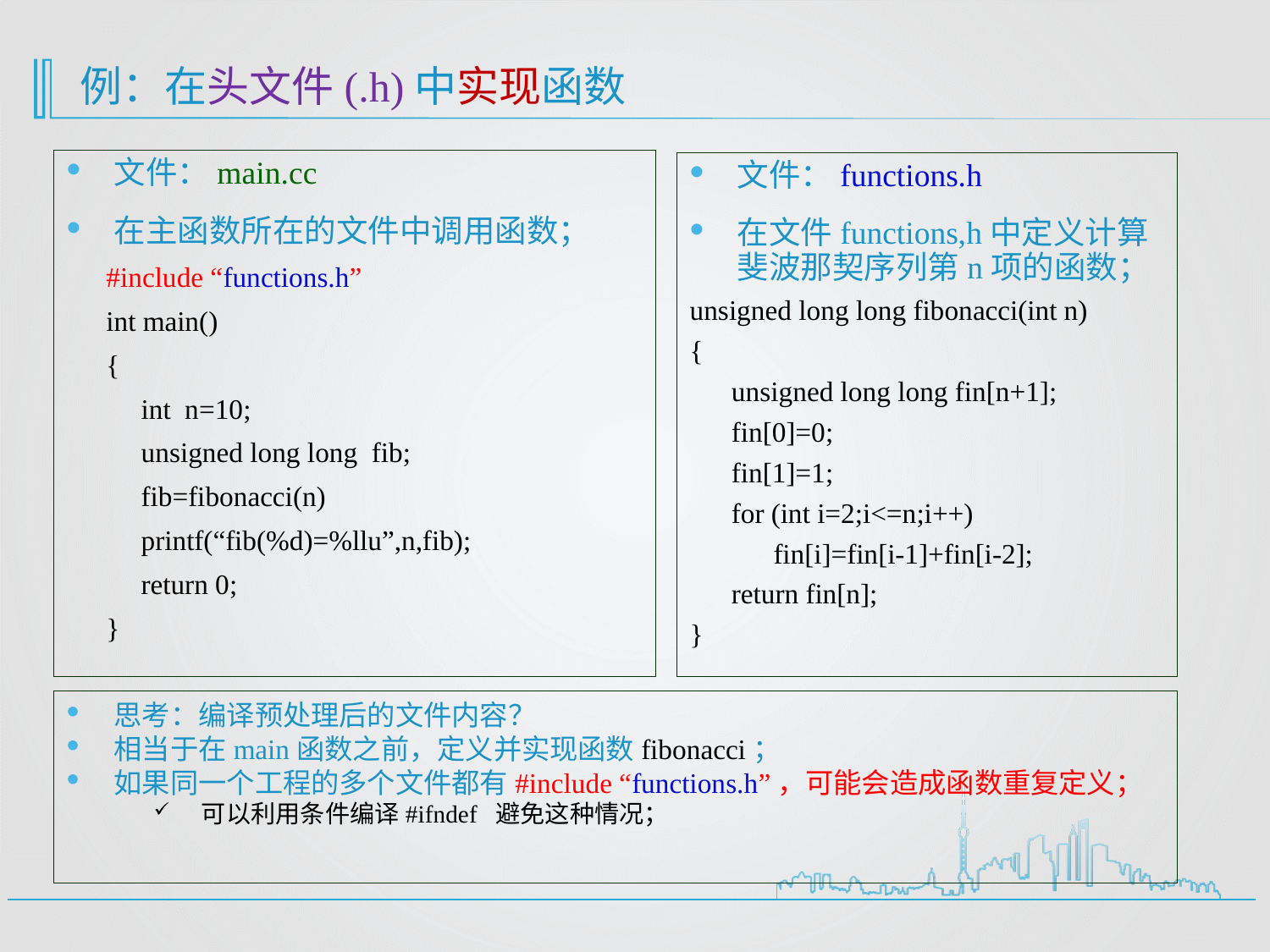

# 例：在头文件(.h)中实现函数
文件：main.cc
在主函数所在的文件中调用函数；
#include “functions.h”
int main()
{
     int  n=10;
     unsigned long long  fib;
     fib=fibonacci(n)
     printf(“fib(%d)=%llu”,n,fib);
     return 0;
}
文件：functions.h
在文件functions,h中定义计算斐波那契序列第n项的函数；
unsigned long long fibonacci(int n)
{
      unsigned long long fin[n+1];
      fin[0]=0;
      fin[1]=1;
      for (int i=2;i<=n;i++)
            fin[i]=fin[i-1]+fin[i-2];
      return fin[n];
}

思考：编译预处理后的文件内容？
相当于在main函数之前，定义并实现函数fibonacci；
如果同一个工程的多个文件都有#include “functions.h”，可能会造成函数重复定义；
可以利用条件编译#ifndef  避免这种情况；